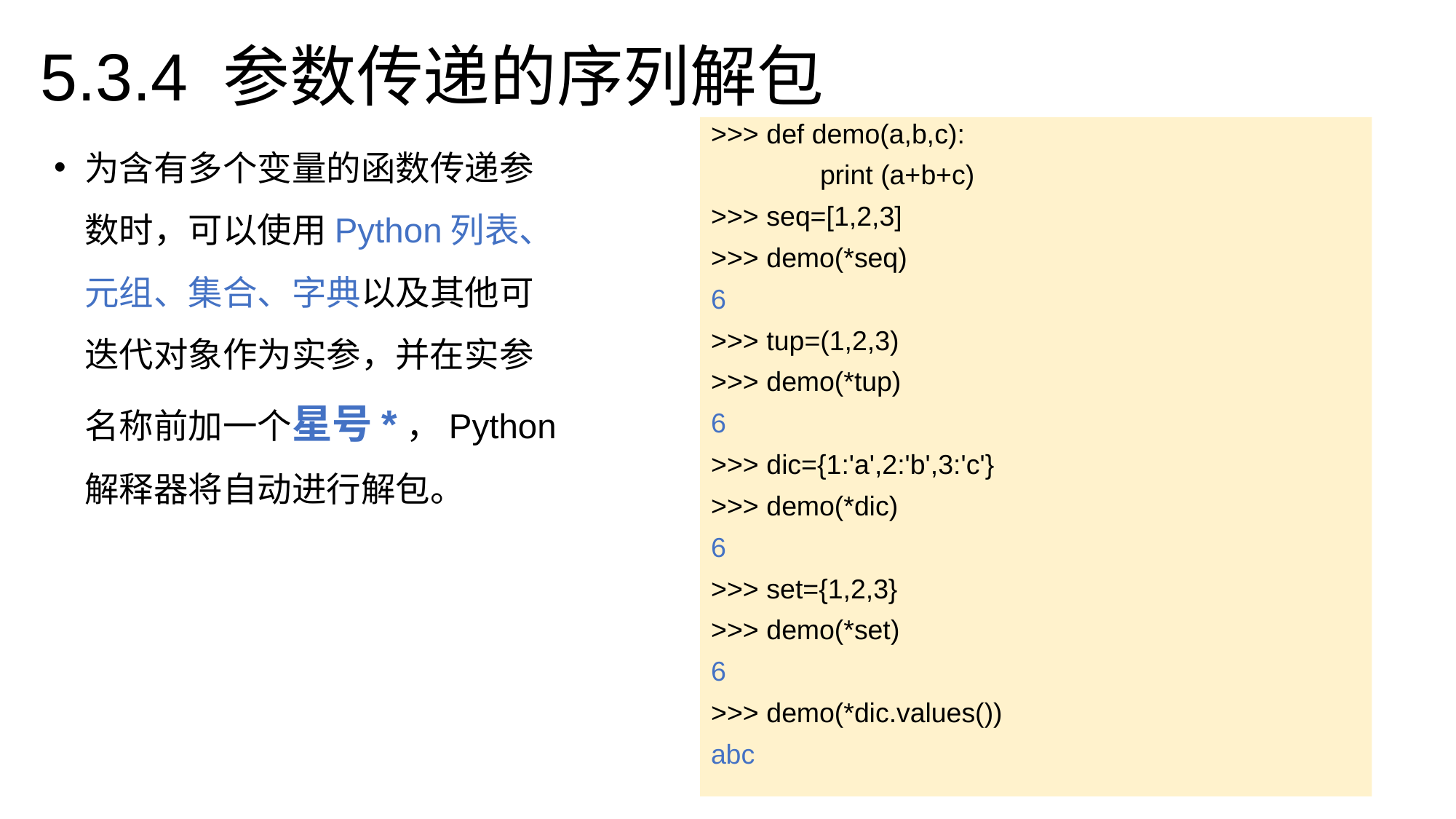

# 5.3.4 参数传递的序列解包
>>> def demo(a,b,c):
	print (a+b+c)
>>> seq=[1,2,3]
>>> demo(*seq)
6
>>> tup=(1,2,3)
>>> demo(*tup)
6
>>> dic={1:'a',2:'b',3:'c'}
>>> demo(*dic)
6
>>> set={1,2,3}
>>> demo(*set)
6
>>> demo(*dic.values())
abc
为含有多个变量的函数传递参数时，可以使用Python列表、元组、集合、字典以及其他可迭代对象作为实参，并在实参名称前加一个星号*，Python解释器将自动进行解包。